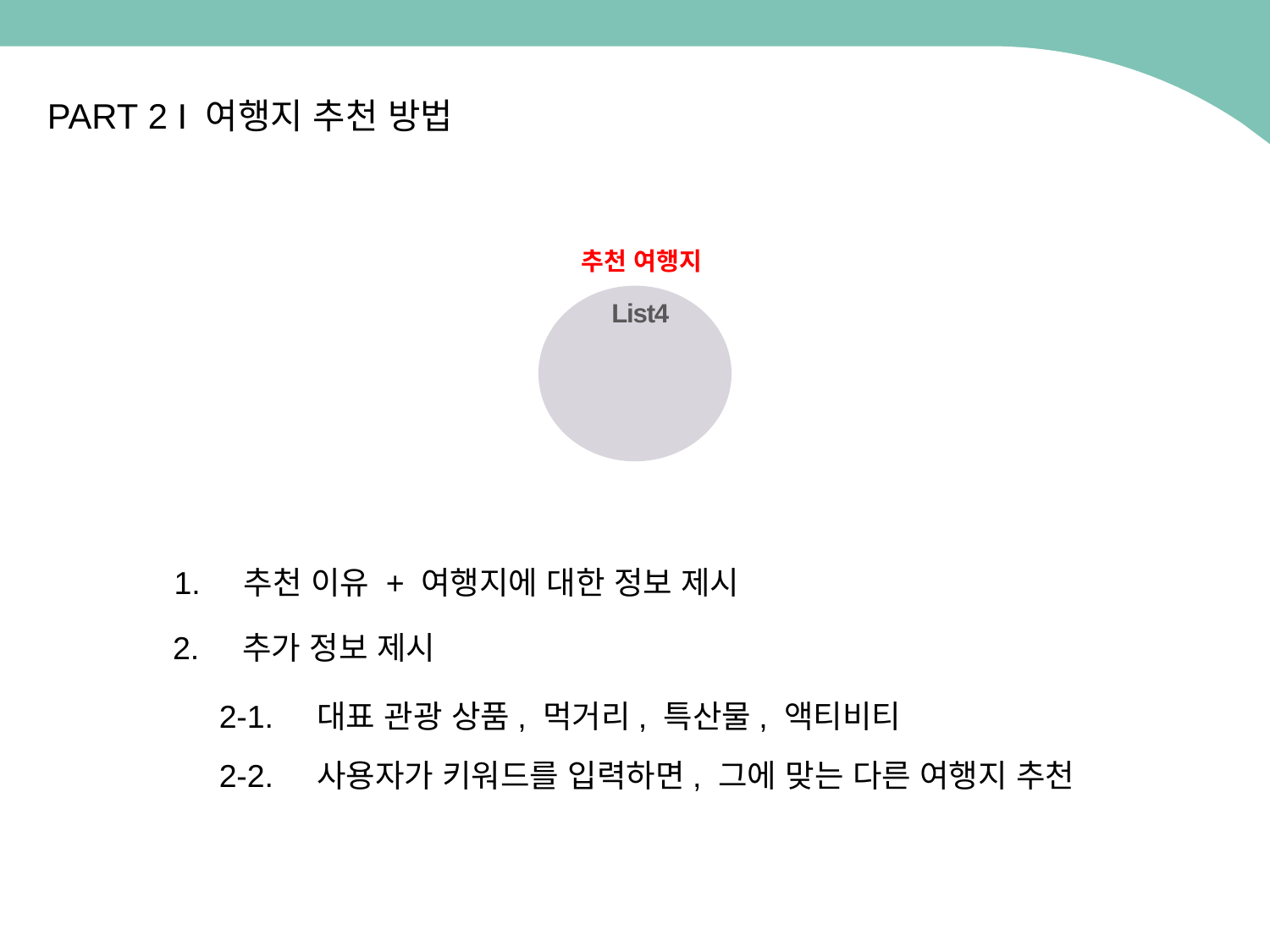

PART 2 I 여행지 추천 방법
추천 여행지

List4
1.    추천 이유 + 여행지에 대한 정보 제시
2.    추가 정보 제시
2-1.    대표 관광 상품, 먹거리, 특산물, 액티비티
2-2.    사용자가 키워드를 입력하면, 그에 맞는 다른 여행지 추천